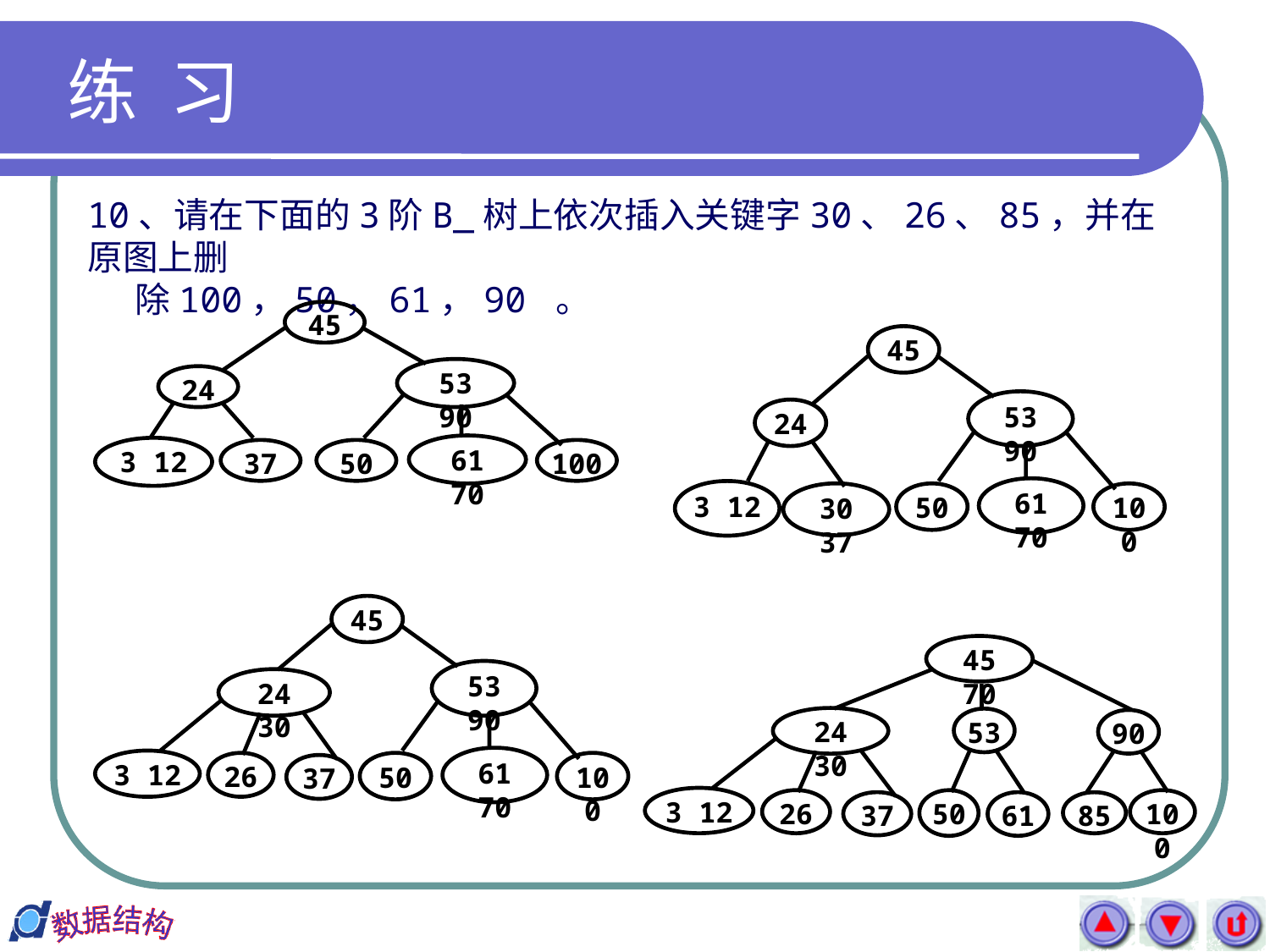

# 练  习
10、请在下面的3阶B_树上依次插入关键字30、26、85，并在原图上删
     除100，50，61，90 。
45

53 90
24

61 70
3 12
37
50
100
45

53 90
24

61 70
3 12
30 37
50
100
45

53 90
24 30

61 70
3 12
26
50
100
37
45 70

24 30
53
90

3 12
26
50
100
37
61
85